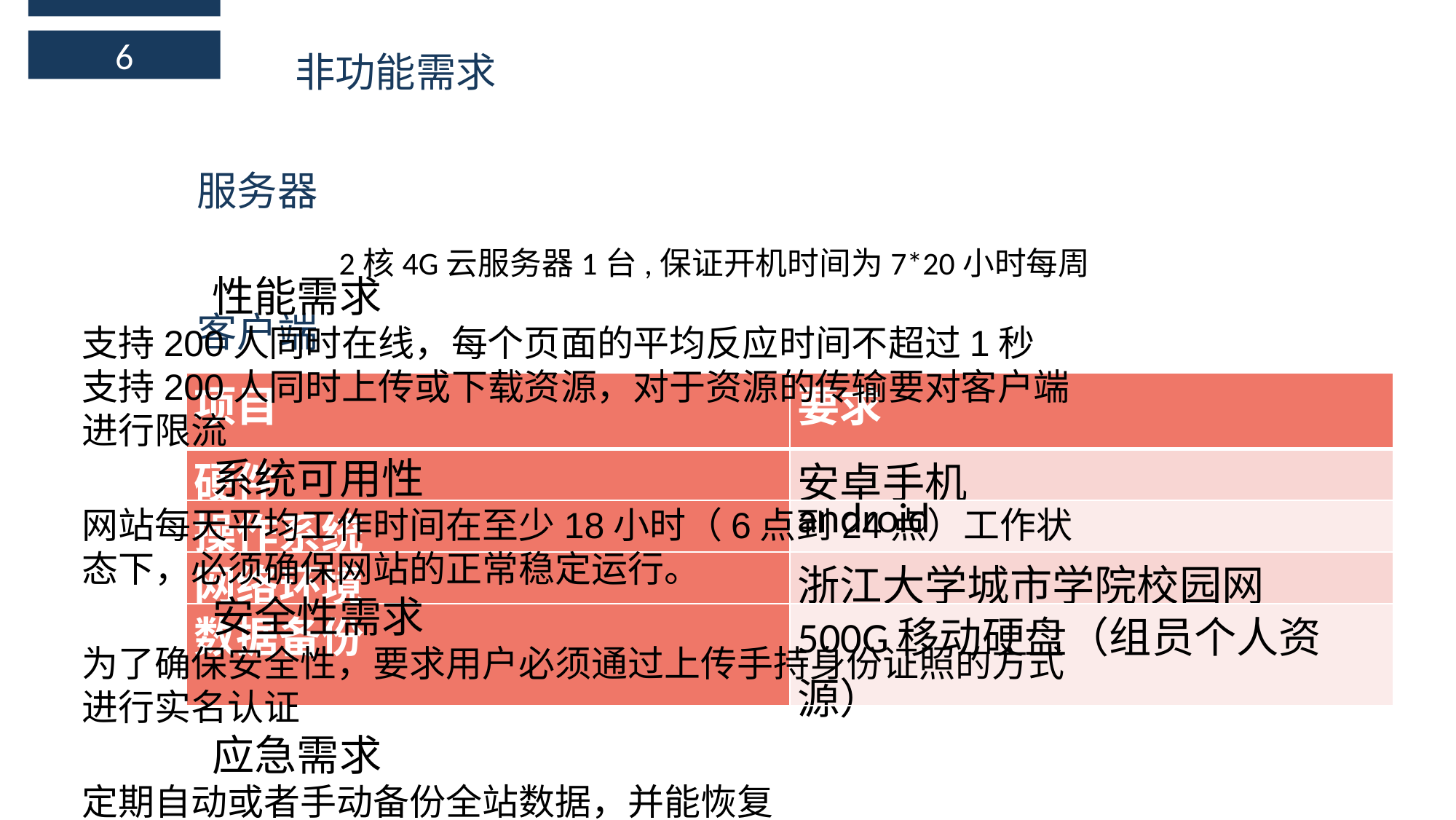

6
非功能需求
服务器
2核4G云服务器1台,保证开机时间为7*20小时每周

性能需求
支持200人同时在线，每个页面的平均反应时间不超过1秒
支持200人同时上传或下载资源，对于资源的传输要对客户端进行限流
系统可用性
网站每天平均工作时间在至少18小时（6点到24点）工作状态下，必须确保网站的正常稳定运行。
安全性需求
为了确保安全性，要求用户必须通过上传手持身份证照的方式进行实名认证
应急需求
定期自动或者手动备份全站数据，并能恢复
客户端
| 项目 | 要求 |
| --- | --- |
| 硬件 | 安卓手机 |
| 操作系统 | android |
| 网络环境 | 浙江大学城市学院校园网 |
| 数据备份 | 500G移动硬盘（组员个人资源） |